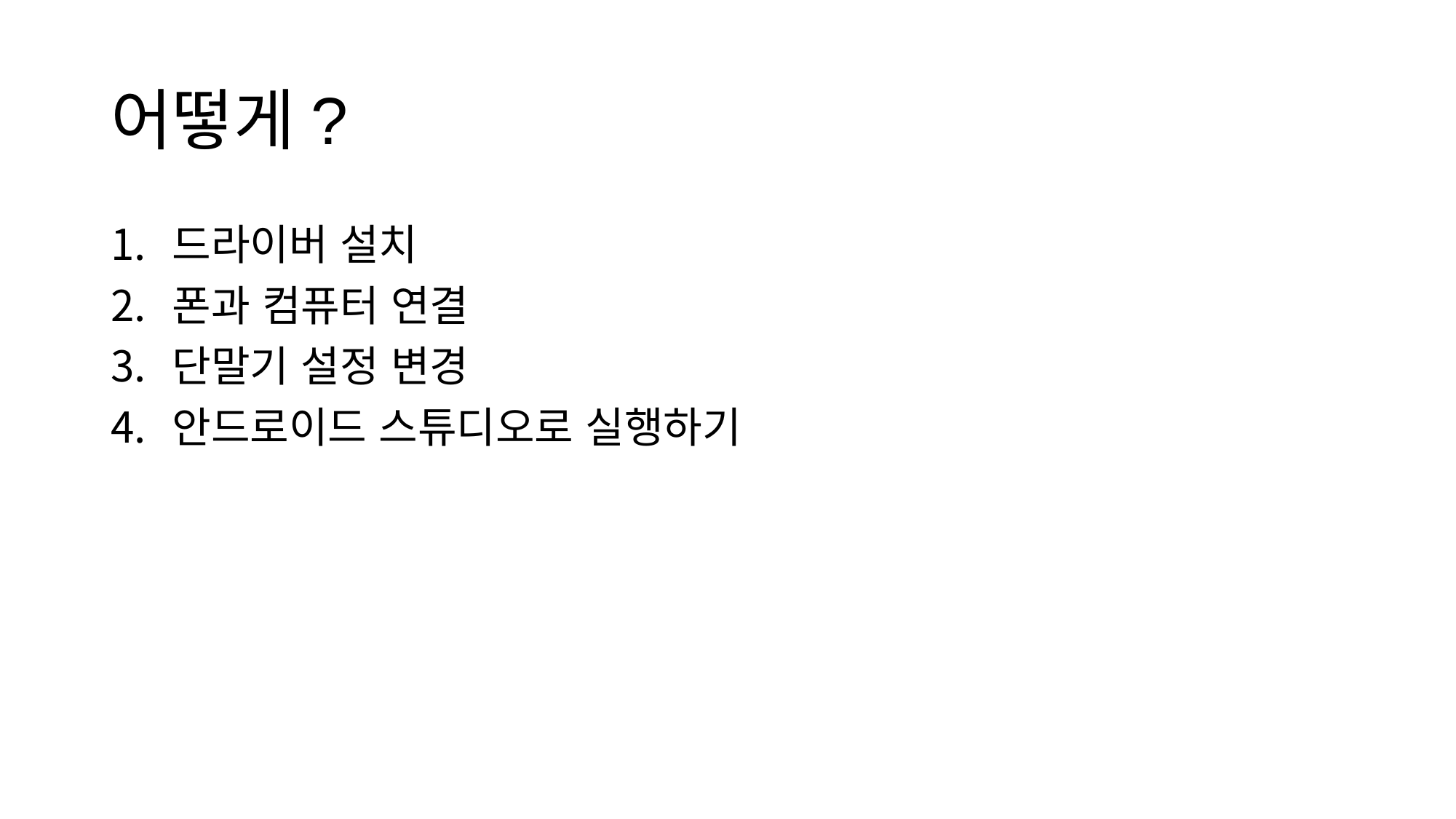

# 어떻게?
드라이버 설치
폰과 컴퓨터 연결
단말기 설정 변경
안드로이드 스튜디오로 실행하기